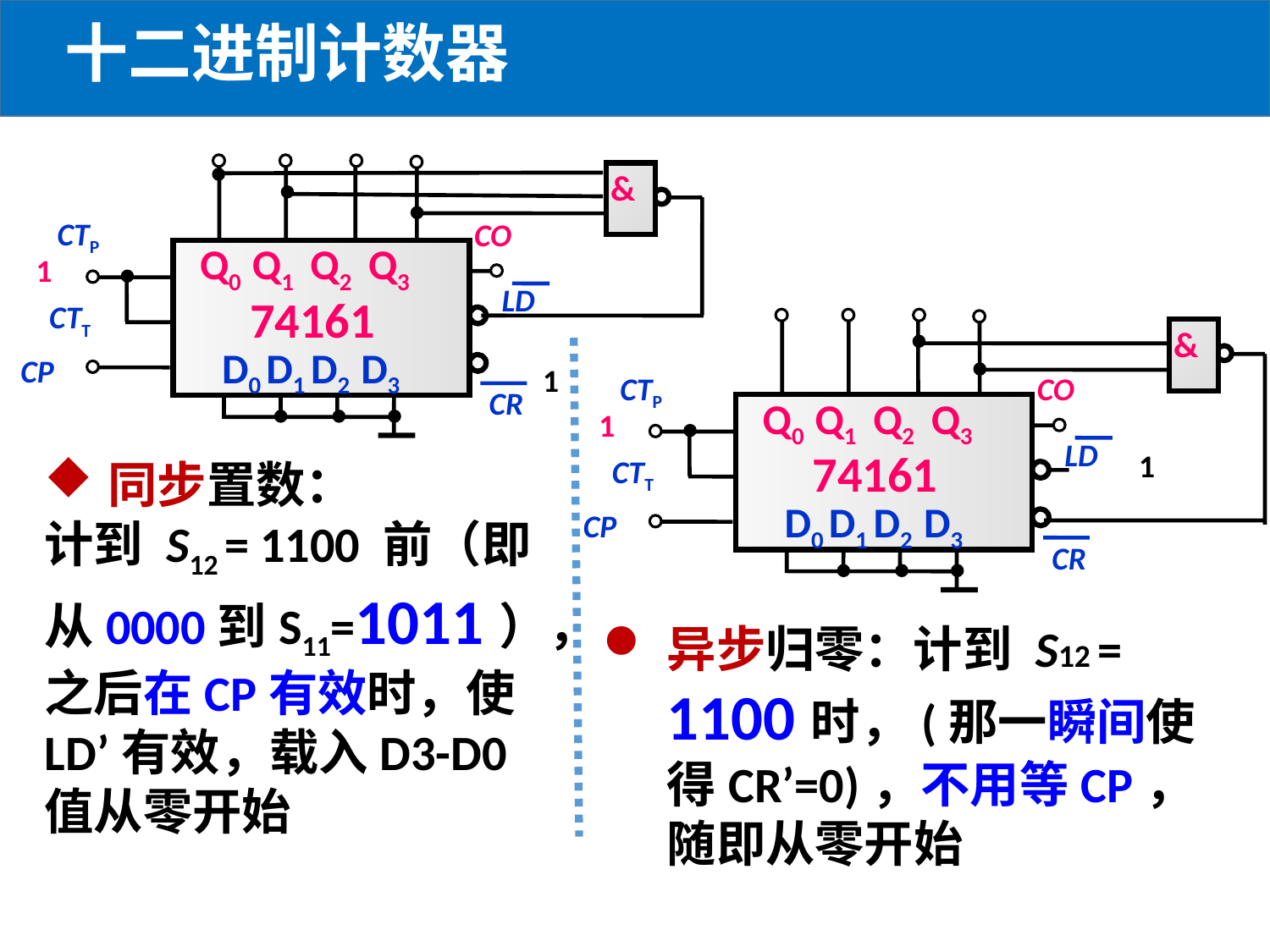

十二进制计数器

CTP
CO
Q0  Q1   Q2   Q3

1

LD

74161
CTT

D0  D1 D2  D3
CP
1

CR

&

CTP
CO
Q0  Q1   Q2   Q3

1

LD

74161
1
CTT

D0  D1 D2  D3
CP

CR

&

同步置数：
计到 S12 = 1100 前（即从0000到S11=1011），之后在CP有效时，使LD’有效，载入D3-D0值从零开始
异步归零：计到 S12 = 1100时，(那一瞬间使得CR’=0)，不用等CP，随即从零开始